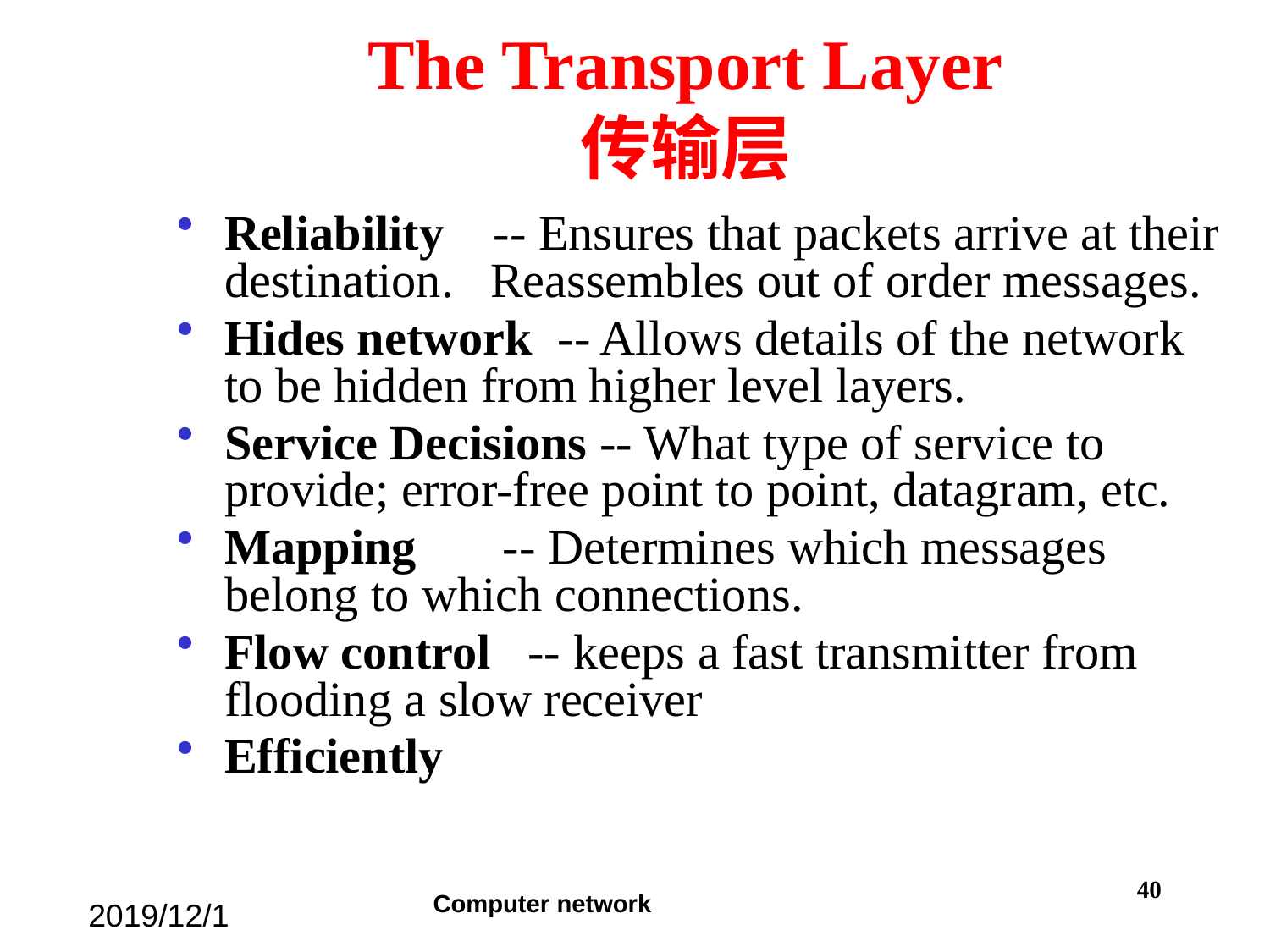

# The Transport Layer 传输层
Reliability    -- Ensures that packets arrive at their destination.   Reassembles out of order messages.
Hides network  -- Allows details of the network to be hidden from higher level layers.
Service Decisions -- What type of service to provide; error-free point to point, datagram, etc.
Mapping       -- Determines which messages belong to which connections.
Flow control   -- keeps a fast transmitter from flooding a slow receiver
Efficiently
40
Computer network
2019/12/1